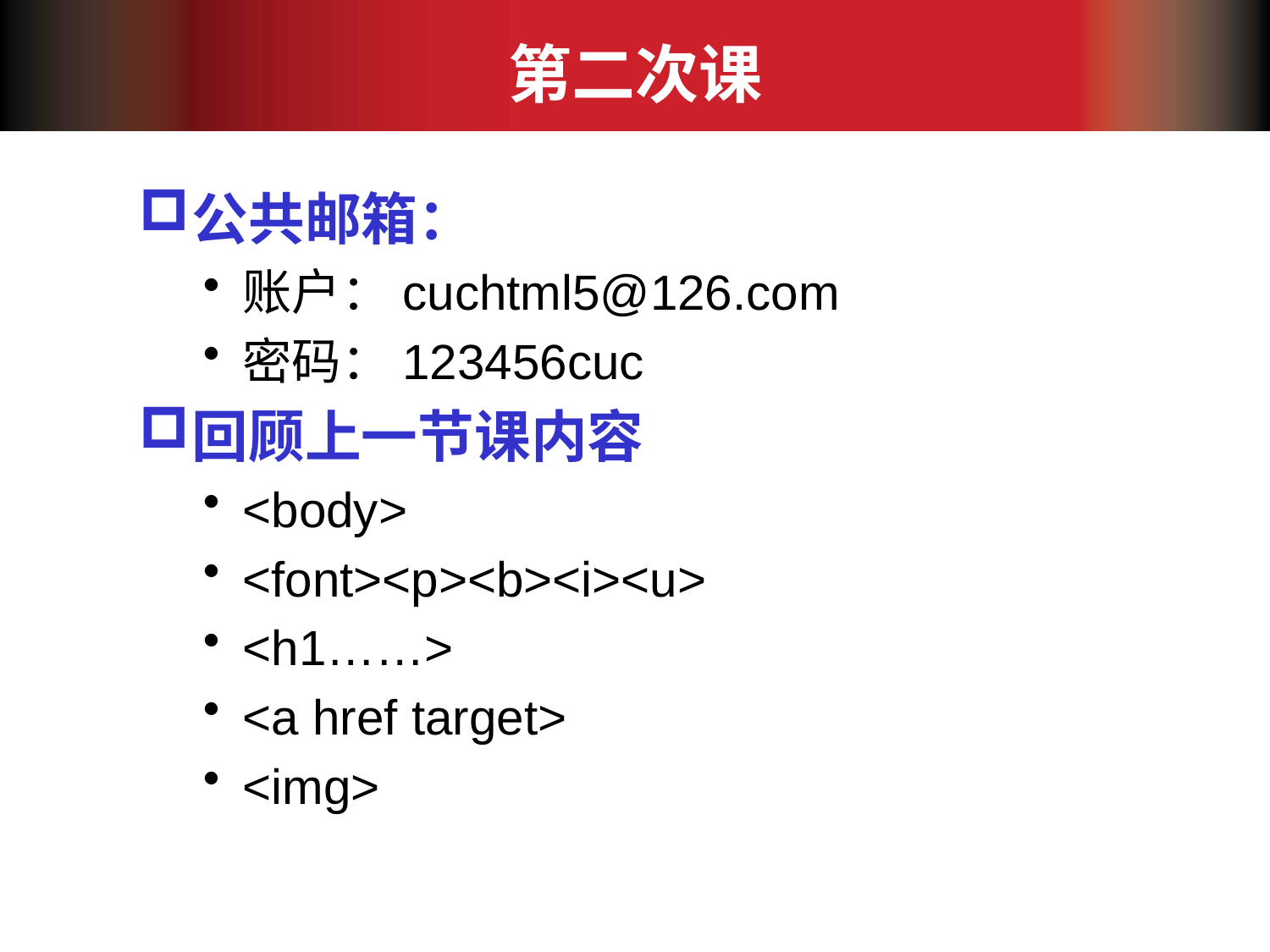

# 第二次课
公共邮箱：
账户：cuchtml5@126.com
密码：123456cuc
回顾上一节课内容
<body>
<font><p><b><i><u>
<h1……>
<a href target>
<img>